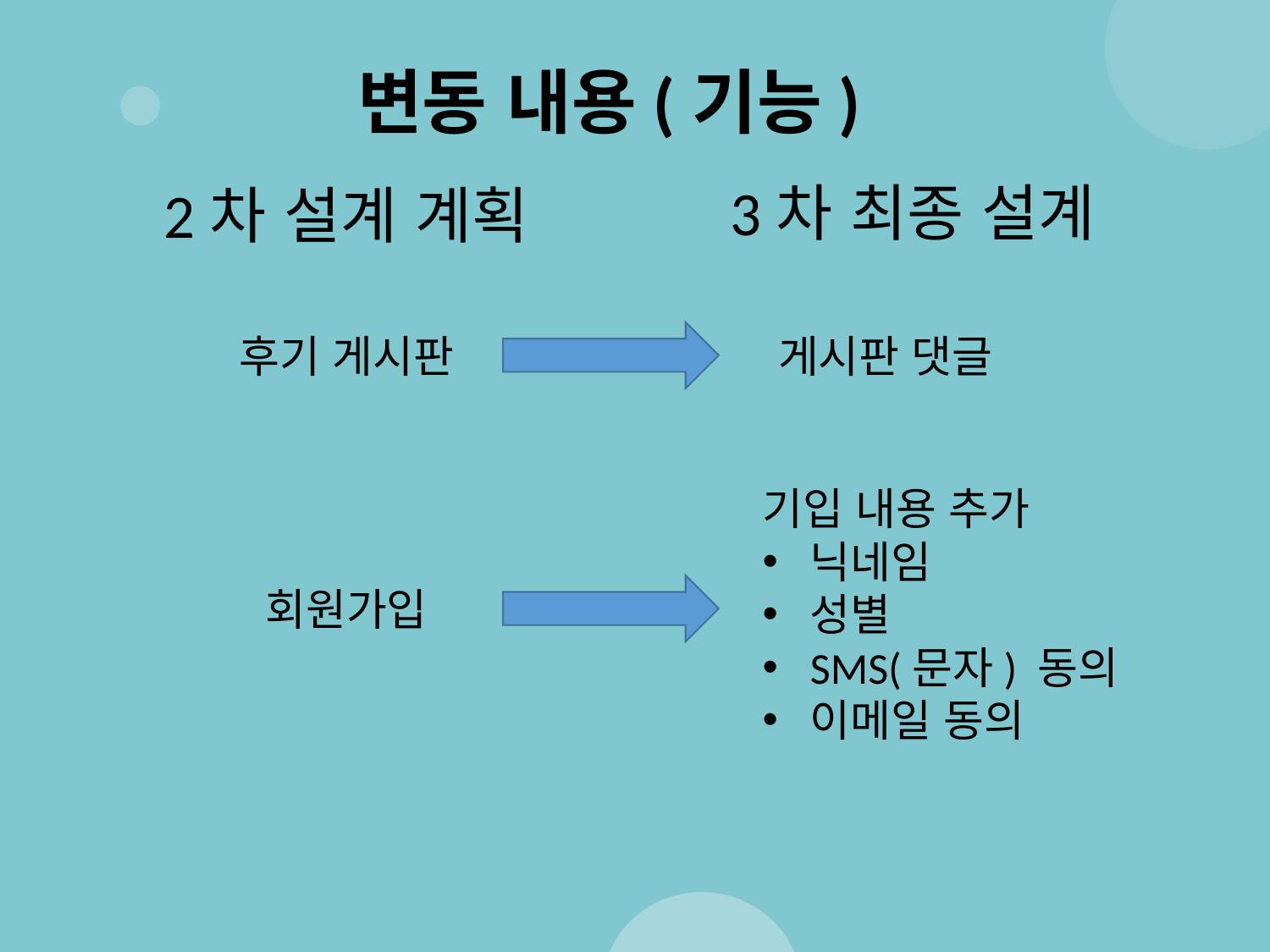

변동 내용(기능)

3차 최종 설계
2차 설계 계획
후기 게시판

게시판 댓글
기입 내용 추가
닉네임
성별
SMS(문자) 동의
이메일 동의

회원가입